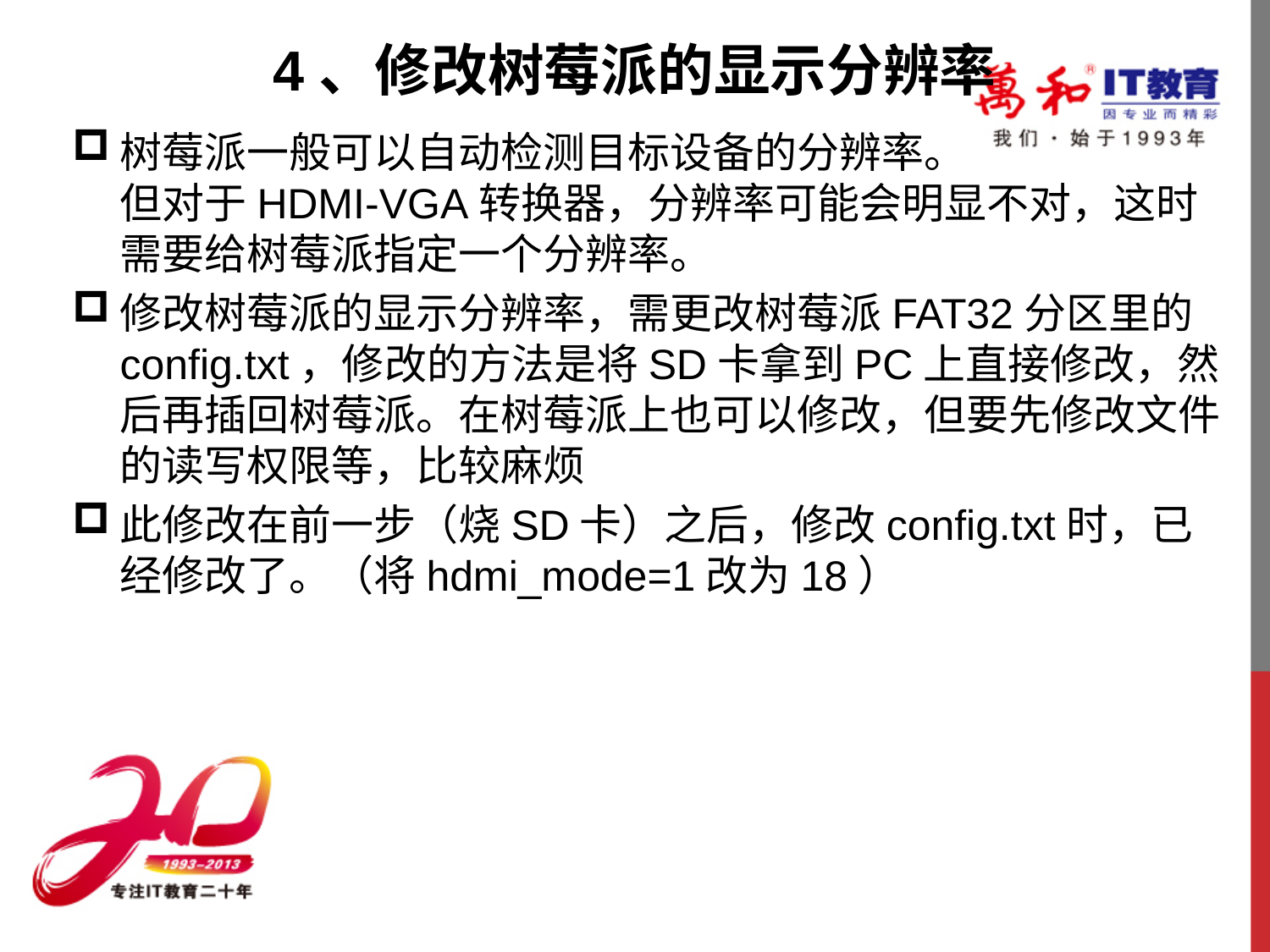

# 4、修改树莓派的显示分辨率
树莓派一般可以自动检测目标设备的分辨率。
但对于HDMI-VGA转换器，分辨率可能会明显不对，这时需要给树莓派指定一个分辨率。
修改树莓派的显示分辨率，需更改树莓派FAT32分区里的config.txt，修改的方法是将SD卡拿到PC上直接修改，然后再插回树莓派。在树莓派上也可以修改，但要先修改文件的读写权限等，比较麻烦
此修改在前一步（烧SD卡）之后，修改config.txt时，已经修改了。（将hdmi_mode=1改为18）